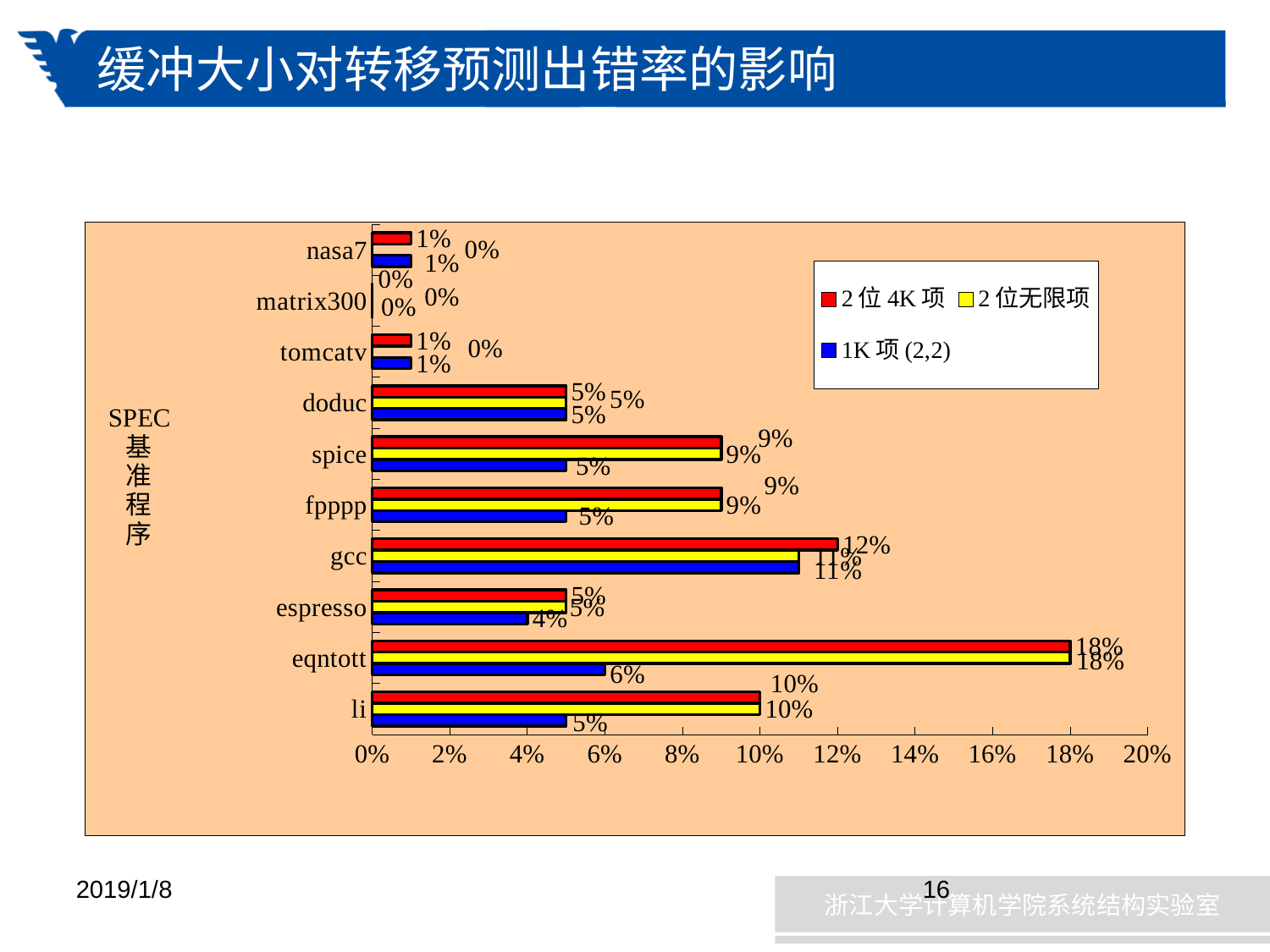

# 缓冲大小对转移预测出错率的影响

### Chart

| Category | 1K项(2,2) | 2位无限项 | 2位4K项 |
|---|---|---|---|
| li | 0.05 | 0.1 | 0.1 |
| eqntott | 0.06 | 0.18 | 0.18 |
| espresso | 0.04 | 0.05 | 0.05 |
| gcc | 0.11 | 0.11 | 0.12 |
| fpppp | 0.05 | 0.09 | 0.09 |
| spice | 0.05 | 0.09 | 0.09 |
| doduc | 0.05 | 0.05 | 0.05 |
| tomcatv | 0.01 | 0.0 | 0.01 |
| matrix300 | 0.0 | 0.0 | 0.0 |
| nasa7 | 0.01 | 0.0 | 0.01 |
2019/1/8
16